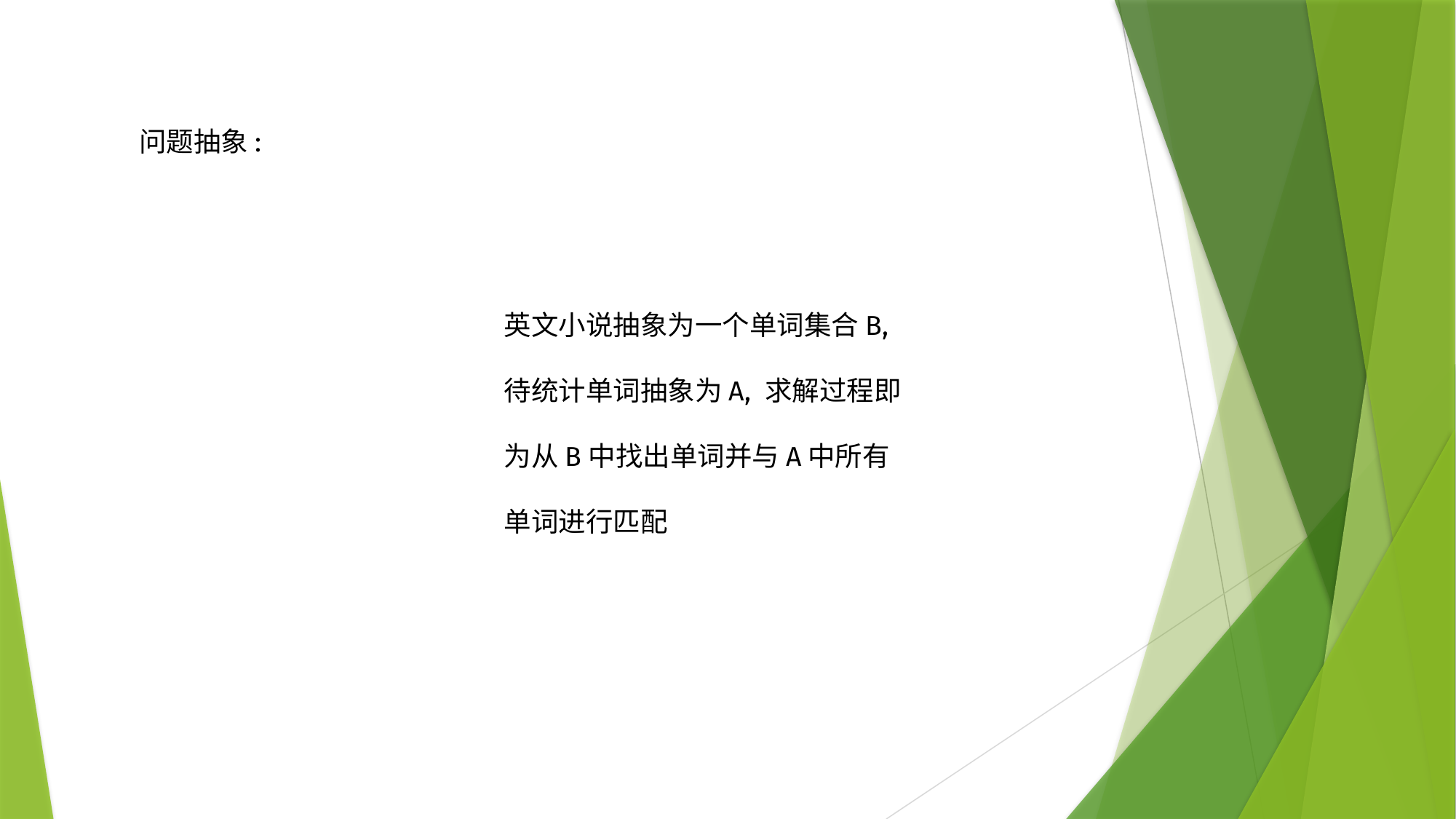

问题抽象:
英文小说抽象为一个单词集合B, 待统计单词抽象为A, 求解过程即为从B中找出单词并与A中所有单词进行匹配